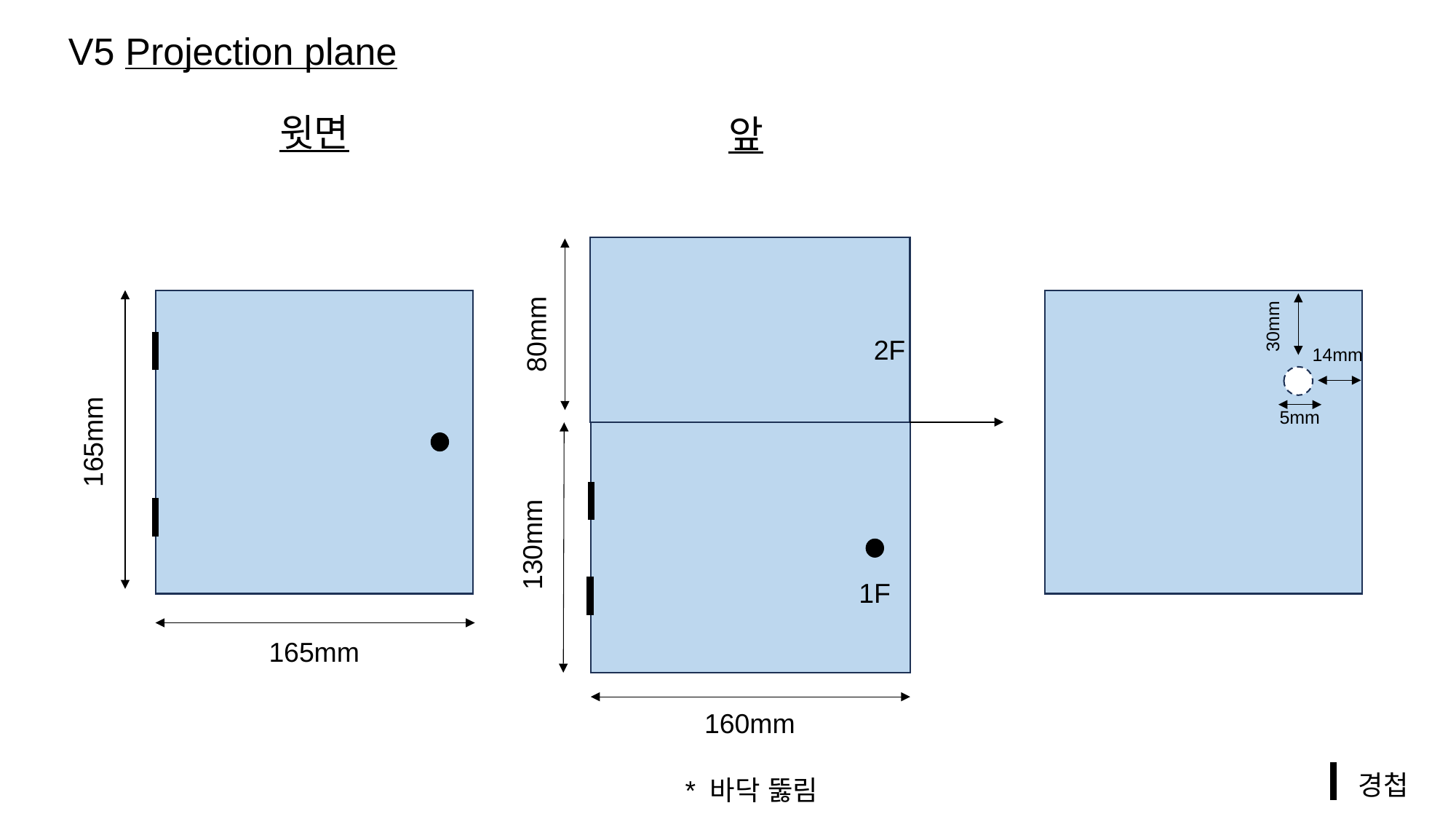

V5 Projection plane
윗면
앞

80mm
30mm

14mm
2F

Front

165mm
5mm

130mm

1F

165mm
160mm

경첩
* 바닥 뚫림